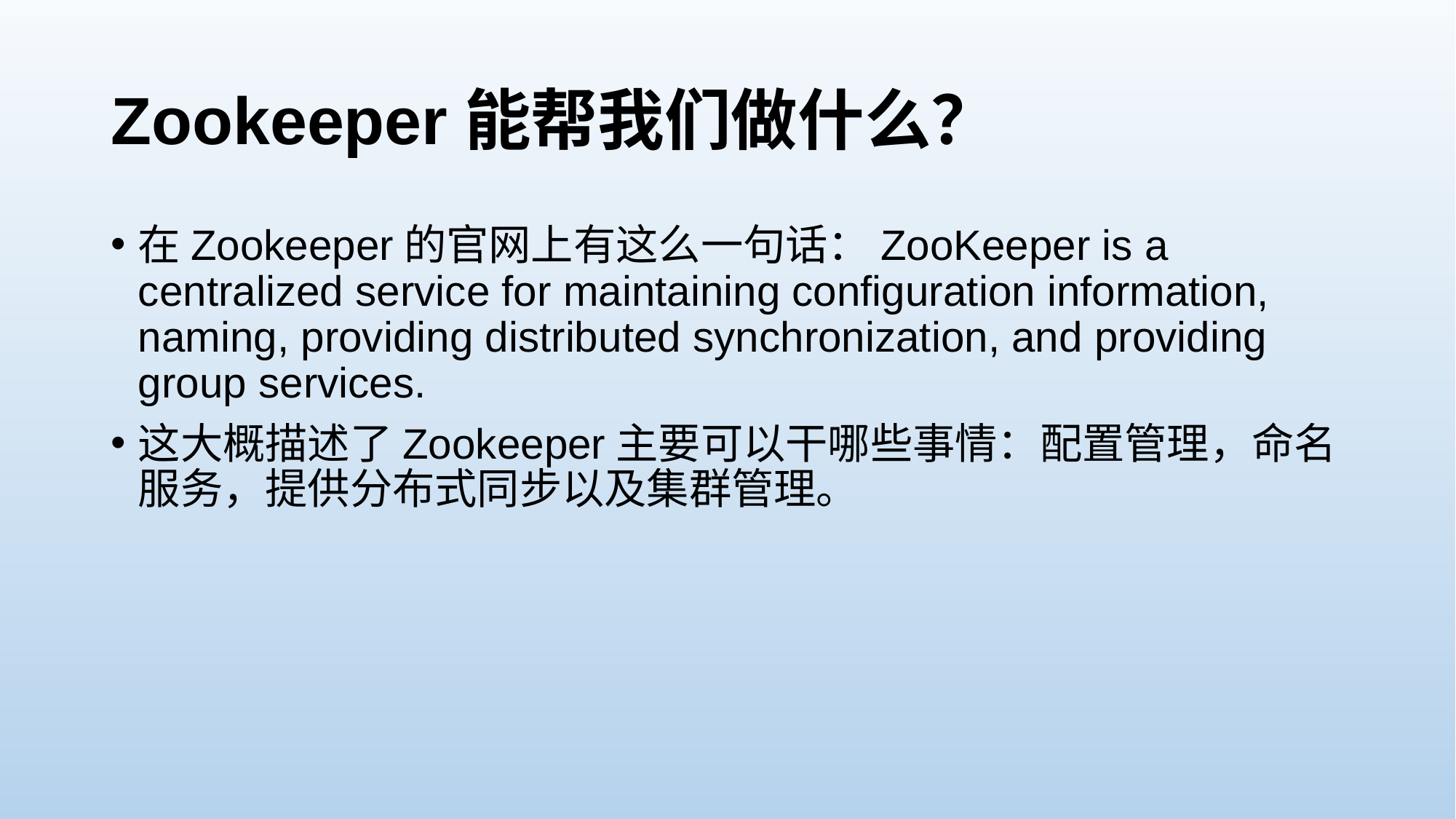

# Zookeeper能帮我们做什么？
在Zookeeper的官网上有这么一句话：ZooKeeper is a centralized service for maintaining configuration information, naming, providing distributed synchronization, and providing group services.
这大概描述了Zookeeper主要可以干哪些事情：配置管理，命名服务，提供分布式同步以及集群管理。